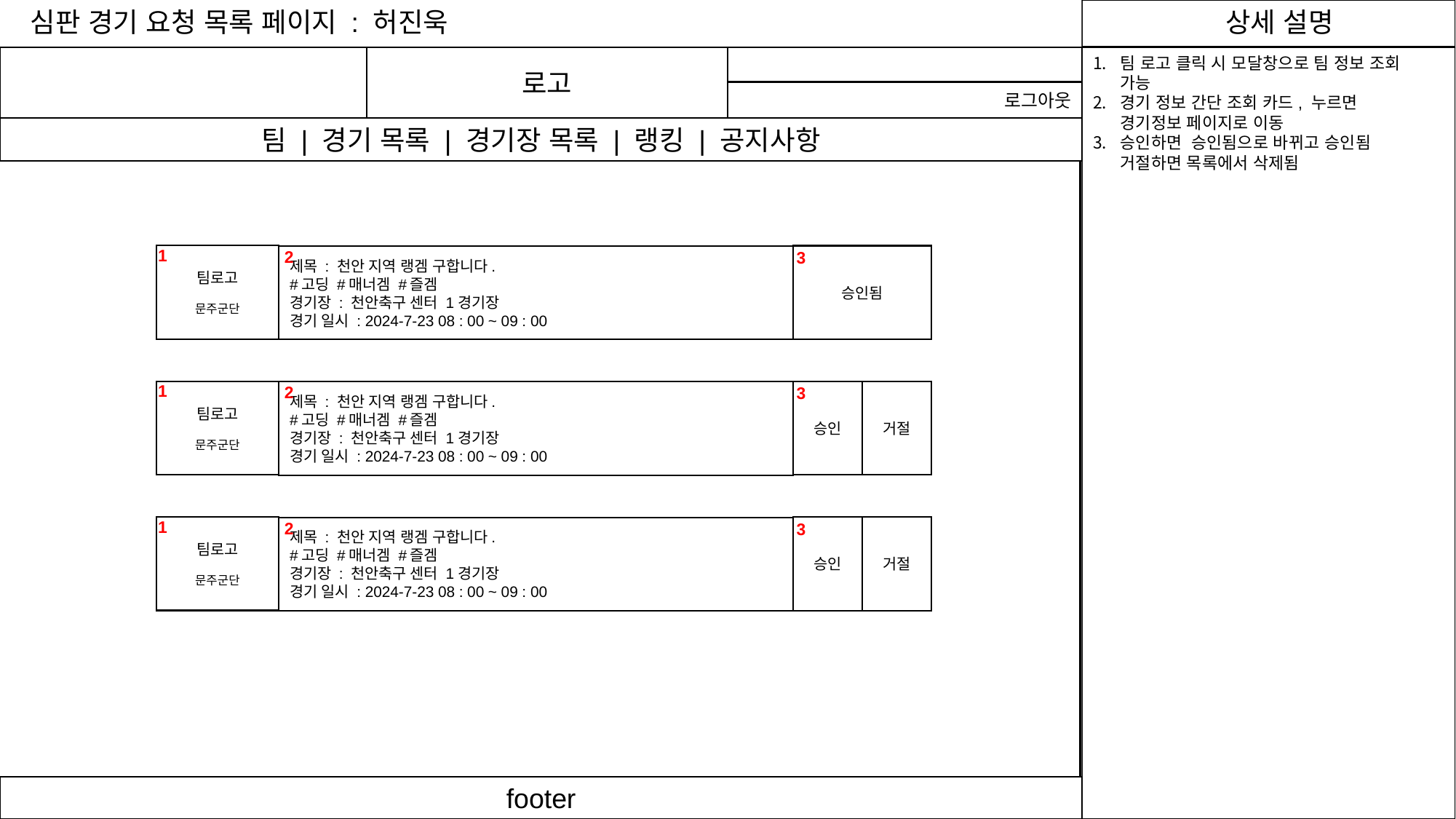

심판 경기 요청 목록 페이지 : 허진욱
허진우
로고
팀 로고 클릭 시 모달창으로 팀 정보 조회 가능
경기 정보 간단 조회 카드, 누르면 경기정보 페이지로 이동
승인하면  승인됨으로 바뀌고 승인됨 거절하면 목록에서 삭제됨

로그아웃
팀 | 경기 목록 | 경기장 목록 | 랭킹 | 공지사항

1
2
3
팀로고

문주군단
승인됨
제목 : 천안 지역 랭겜 구합니다.
#고딩 #매너겜 #즐겜
경기장 : 천안축구 센터 1경기장
경기 일시 : 2024-7-23 08 : 00 ~ 09 : 00
1
2
3
팀로고

문주군단
거절
승인
제목 : 천안 지역 랭겜 구합니다.
#고딩 #매너겜 #즐겜
경기장 : 천안축구 센터 1경기장
경기 일시 : 2024-7-23 08 : 00 ~ 09 : 00
1
2
3
팀로고

문주군단
거절
승인
제목 : 천안 지역 랭겜 구합니다.
#고딩 #매너겜 #즐겜
경기장 : 천안축구 센터 1경기장
경기 일시 : 2024-7-23 08 : 00 ~ 09 : 00
footer